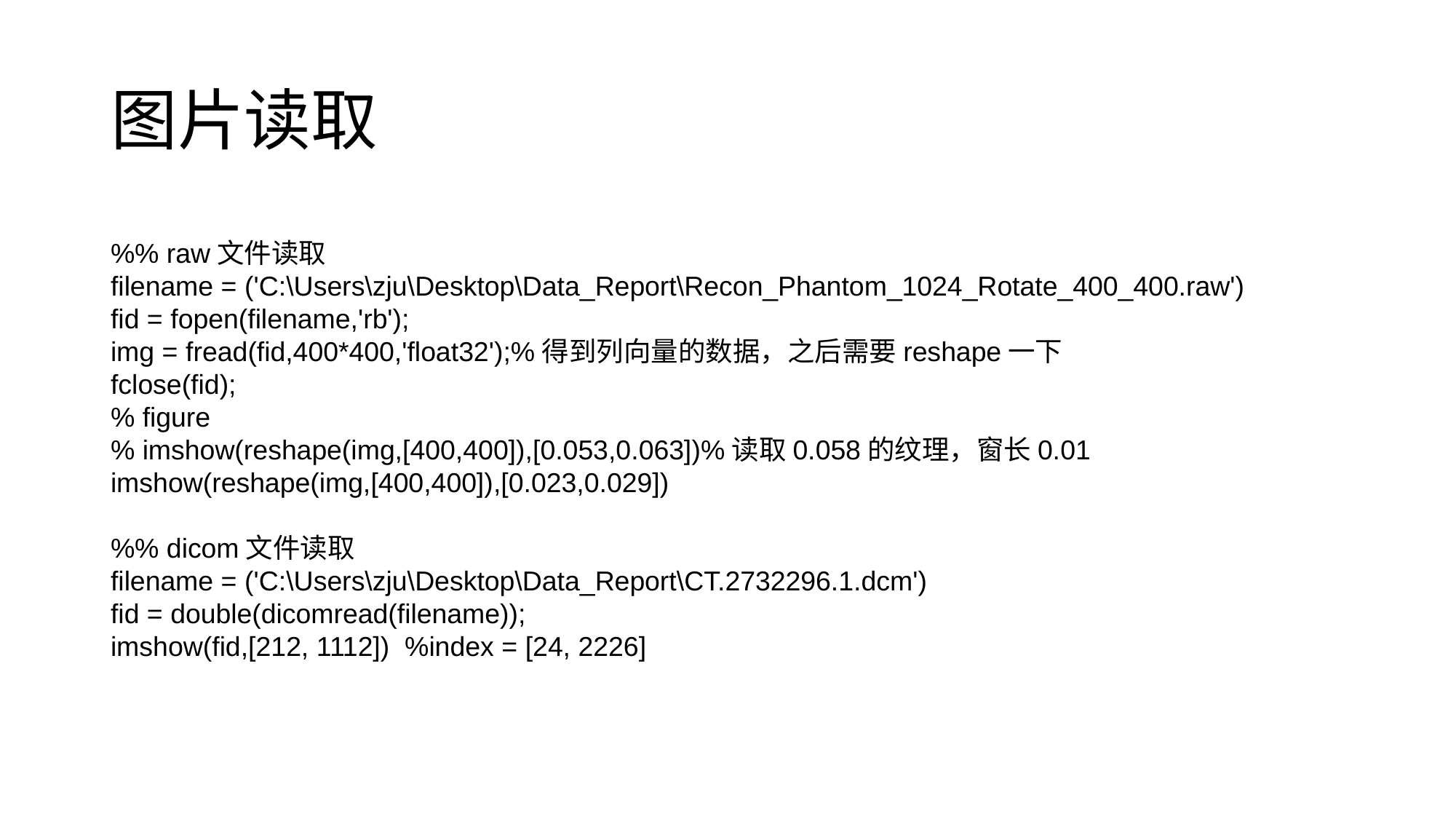

# 图片读取
%% raw文件读取
filename = ('C:\Users\zju\Desktop\Data_Report\Recon_Phantom_1024_Rotate_400_400.raw')
fid = fopen(filename,'rb');
img = fread(fid,400*400,'float32');%得到列向量的数据，之后需要reshape一下
fclose(fid);
% figure
% imshow(reshape(img,[400,400]),[0.053,0.063])%读取0.058的纹理，窗长0.01
imshow(reshape(img,[400,400]),[0.023,0.029])

%% dicom文件读取
filename = ('C:\Users\zju\Desktop\Data_Report\CT.2732296.1.dcm')
fid = double(dicomread(filename));
imshow(fid,[212, 1112])  %index = [24, 2226]